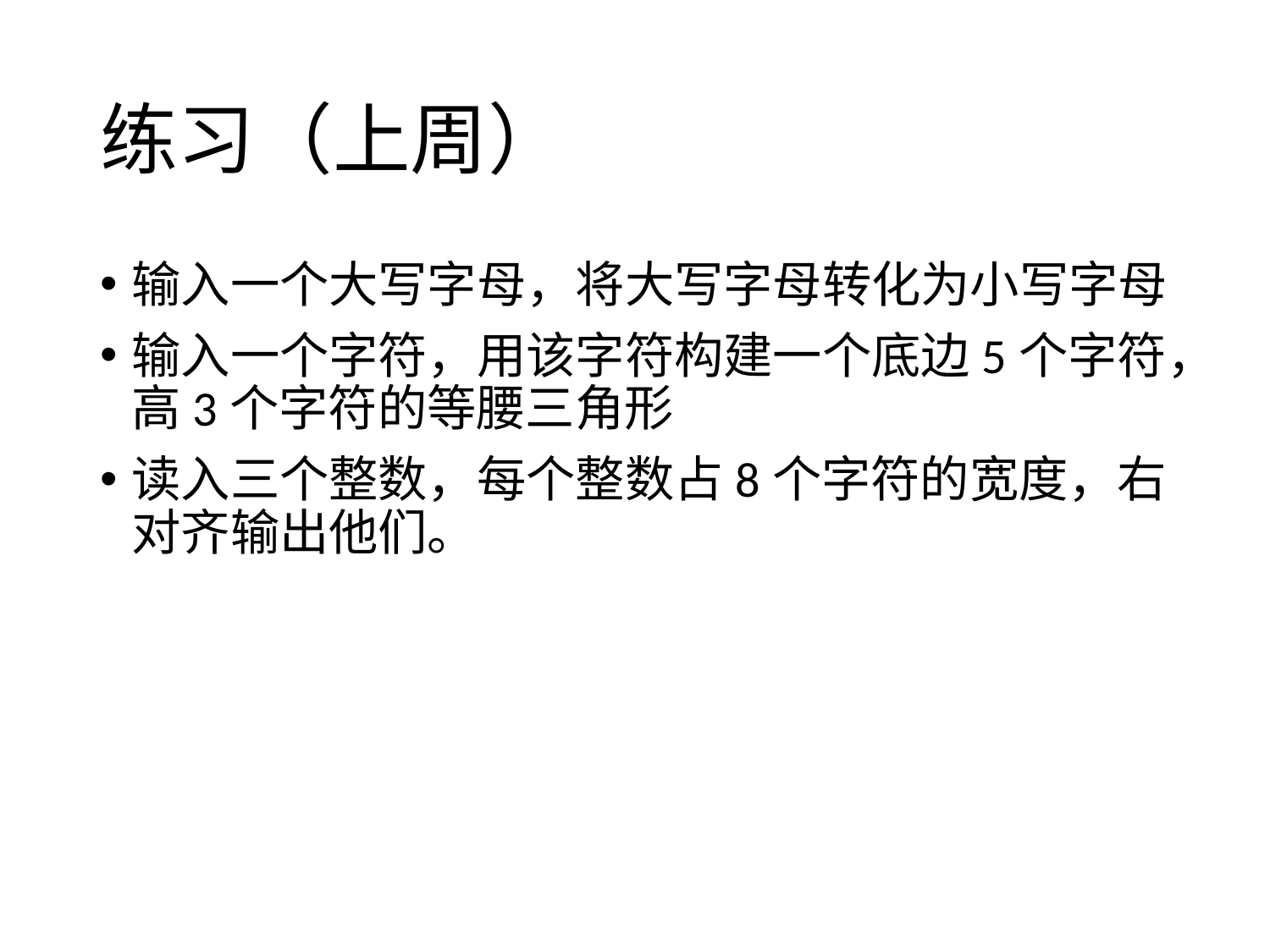

# 练习（上周）
输入一个大写字母，将大写字母转化为小写字母
输入一个字符，用该字符构建一个底边5个字符，高3个字符的等腰三角形
读入三个整数，每个整数占8个字符的宽度，右对齐输出他们。